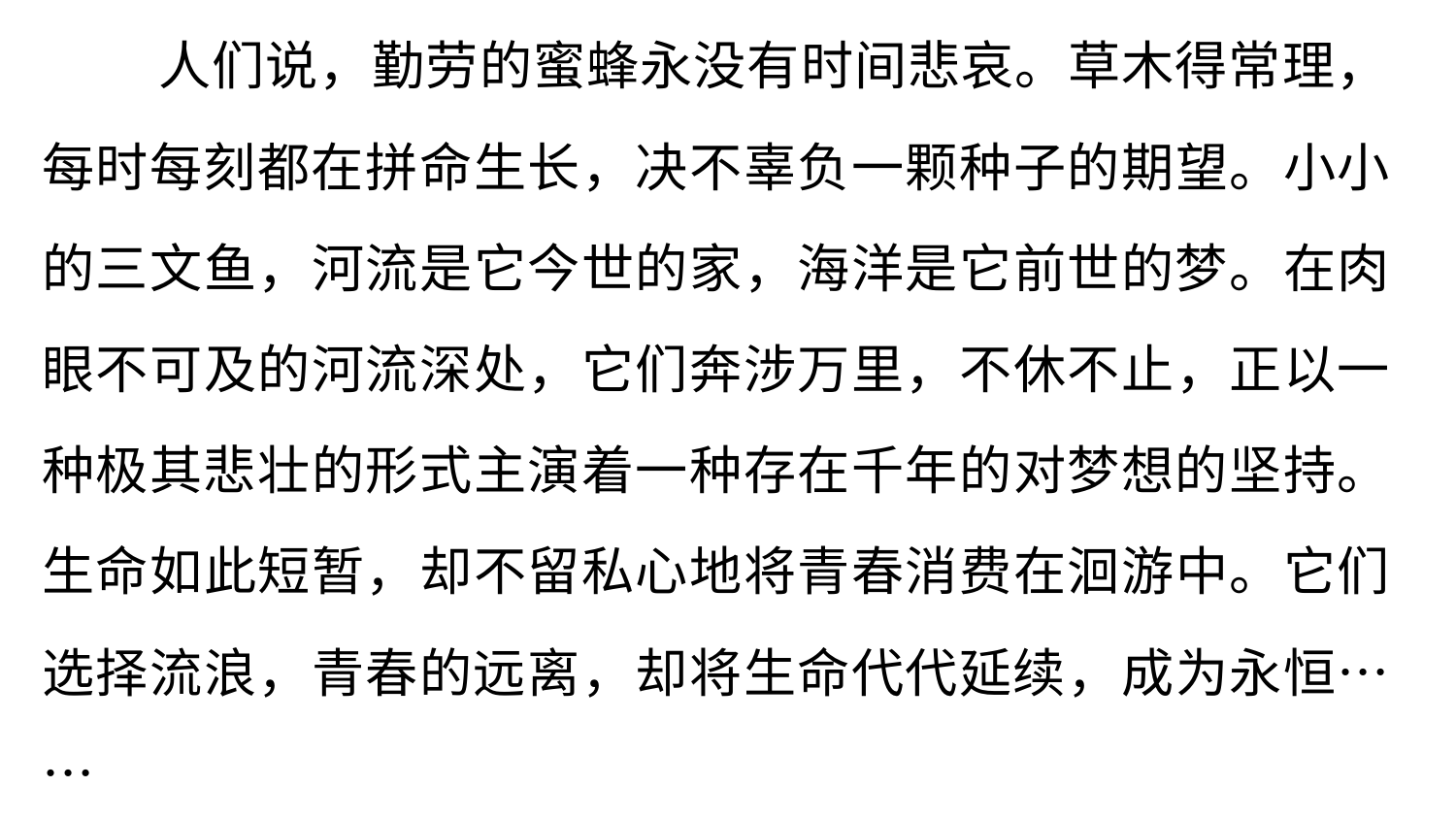

人们说，勤劳的蜜蜂永没有时间悲哀。草木得常理，每时每刻都在拼命生长，决不辜负一颗种子的期望。小小的三文鱼，河流是它今世的家，海洋是它前世的梦。在肉眼不可及的河流深处，它们奔涉万里，不休不止，正以一种极其悲壮的形式主演着一种存在千年的对梦想的坚持。生命如此短暂，却不留私心地将青春消费在洄游中。它们选择流浪，青春的远离，却将生命代代延续，成为永恒……